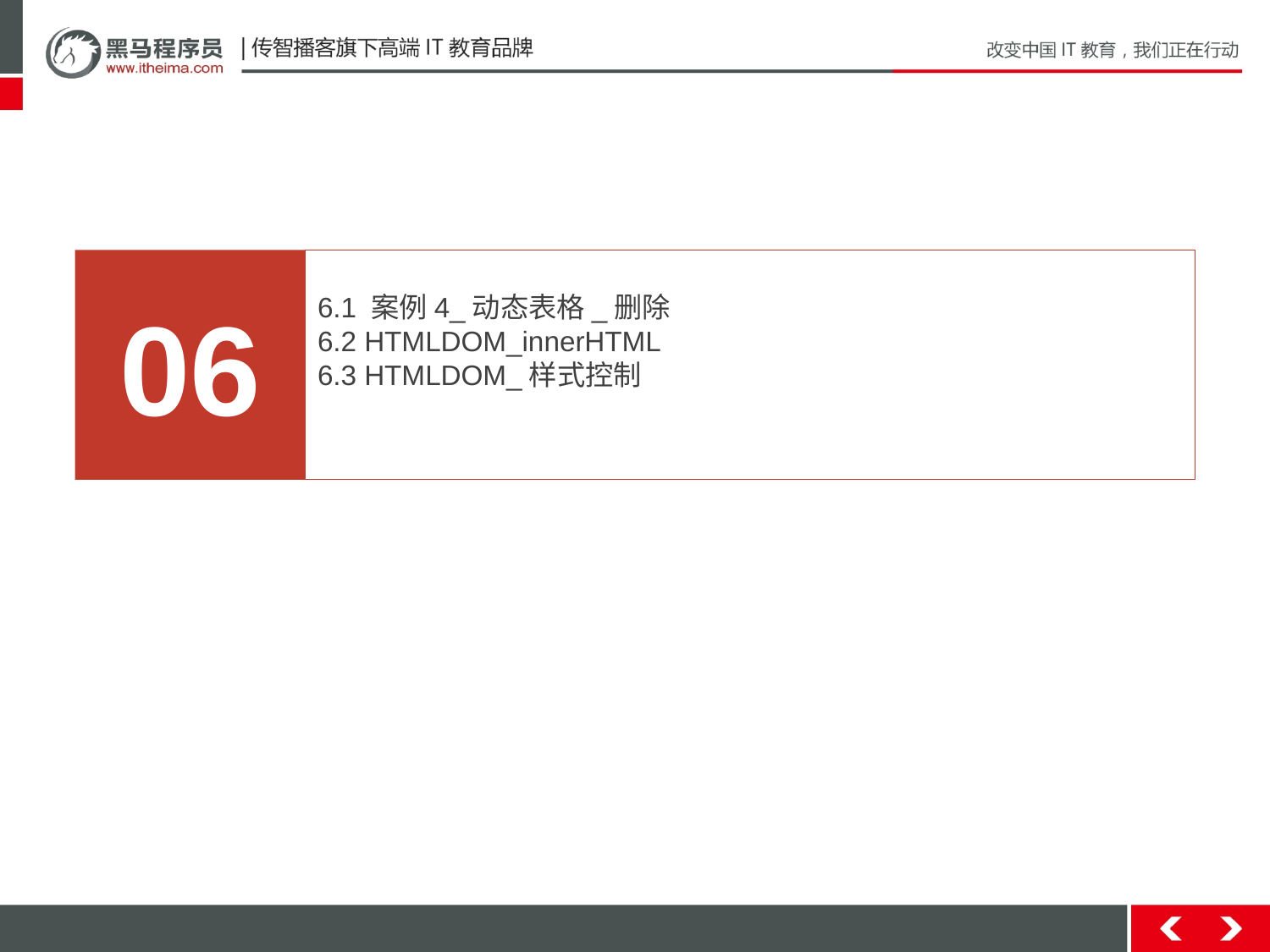

06

6.1 案例4_动态表格_删除
6.2 HTMLDOM_innerHTML
6.3 HTMLDOM_样式控制